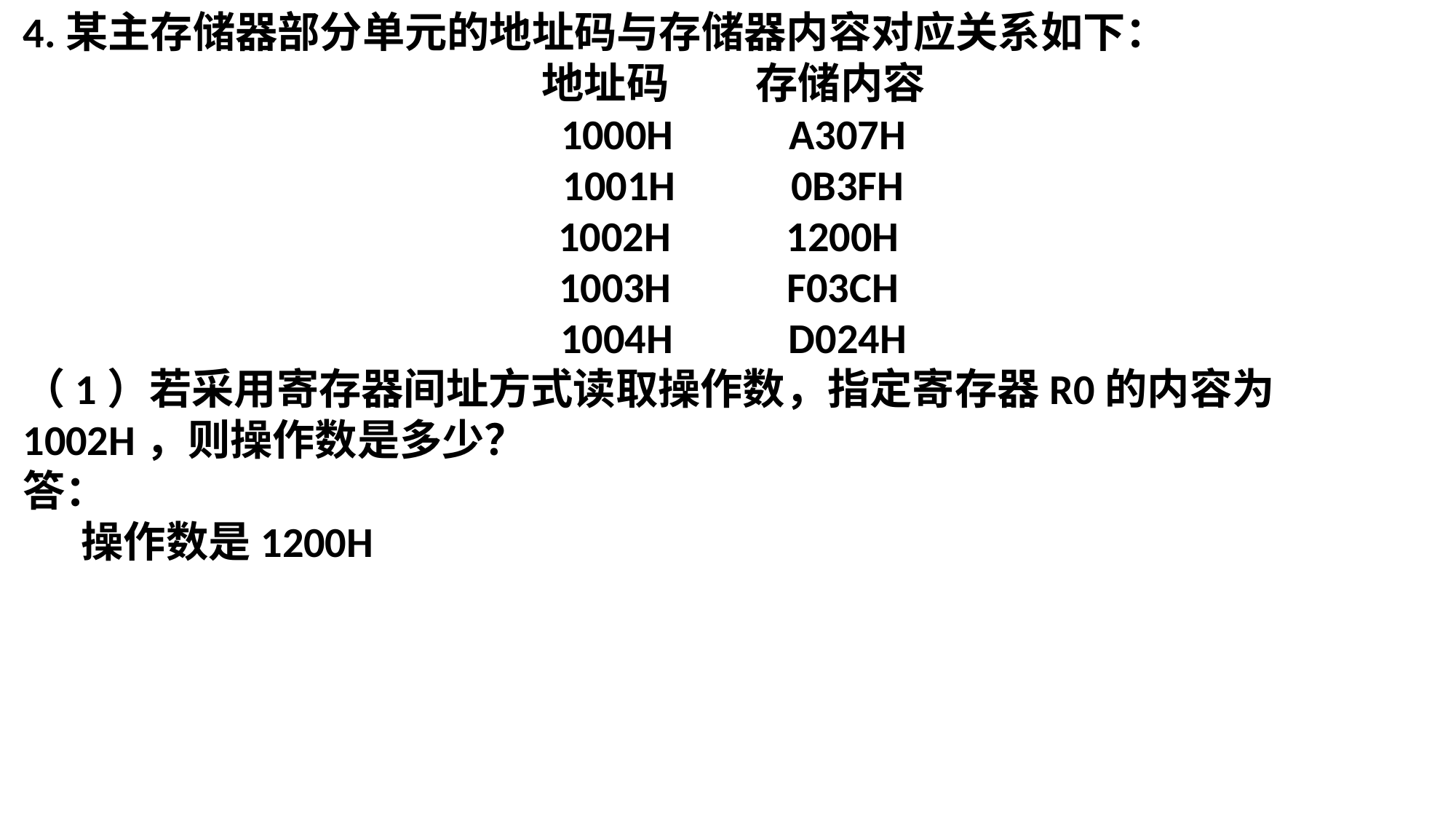

4.某主存储器部分单元的地址码与存储器内容对应关系如下：
地址码         存储内容
1000H            A307H
1001H            0B3FH
1002H            1200H
1003H            F03CH
1004H            D024H
（1）若采用寄存器间址方式读取操作数，指定寄存器R0的内容为1002H，则操作数是多少？
答：
     操作数是1200H